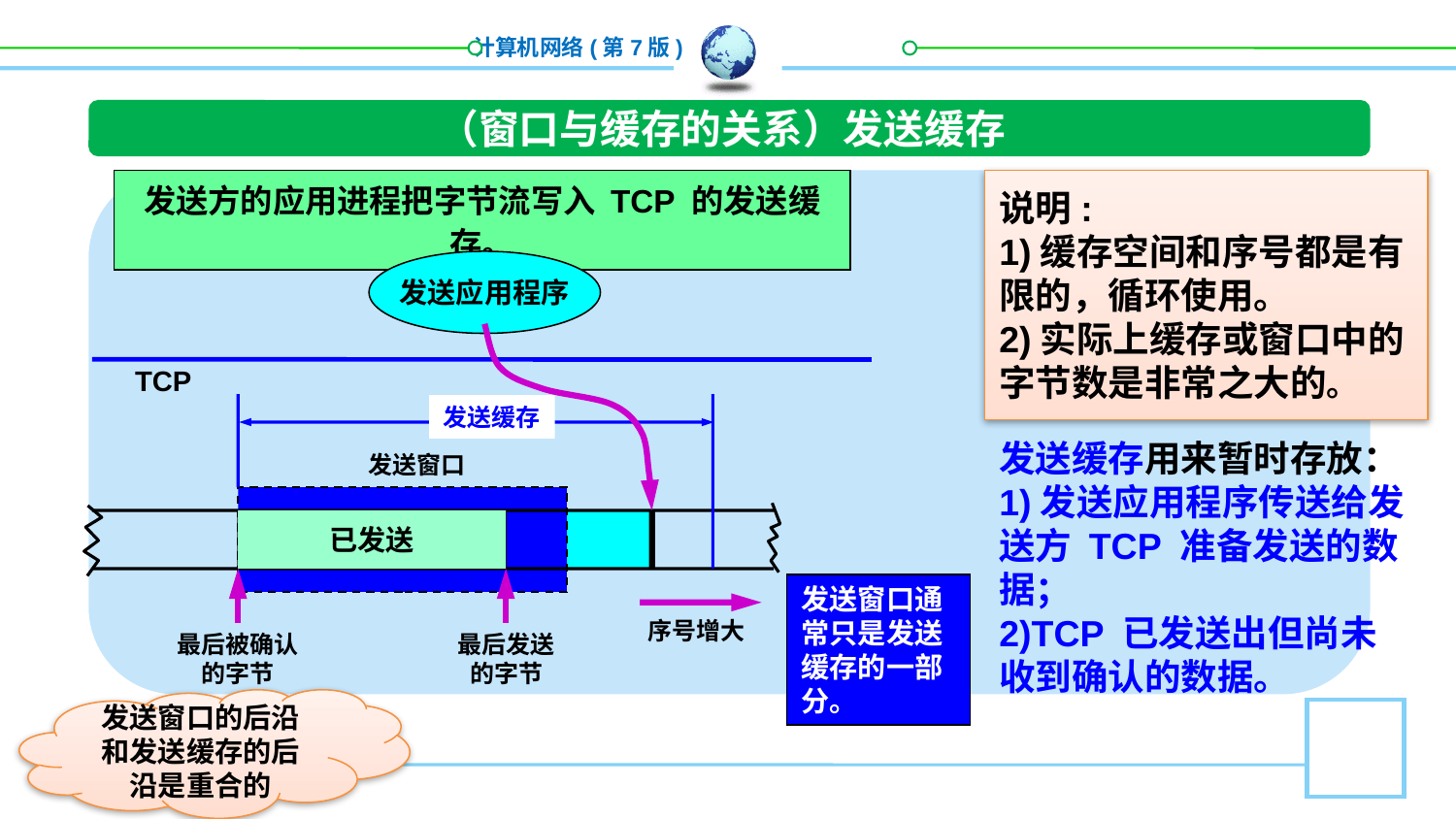

（窗口与缓存的关系）发送缓存

发送方的应用进程把字节流写入 TCP 的发送缓存。
发送应用程序

TCP

发送缓存

发送窗口

已发送

序号增大
最后发送
的字节
最后被确认
的字节
发送窗口通常只是发送缓存的一部分。

说明:
1)缓存空间和序号都是有限的，循环使用。
2)实际上缓存或窗口中的字节数是非常之大的。
发送缓存用来暂时存放：
1)发送应用程序传送给发送方 TCP 准备发送的数据；
2)TCP 已发送出但尚未收到确认的数据。
发送窗口的后沿和发送缓存的后沿是重合的